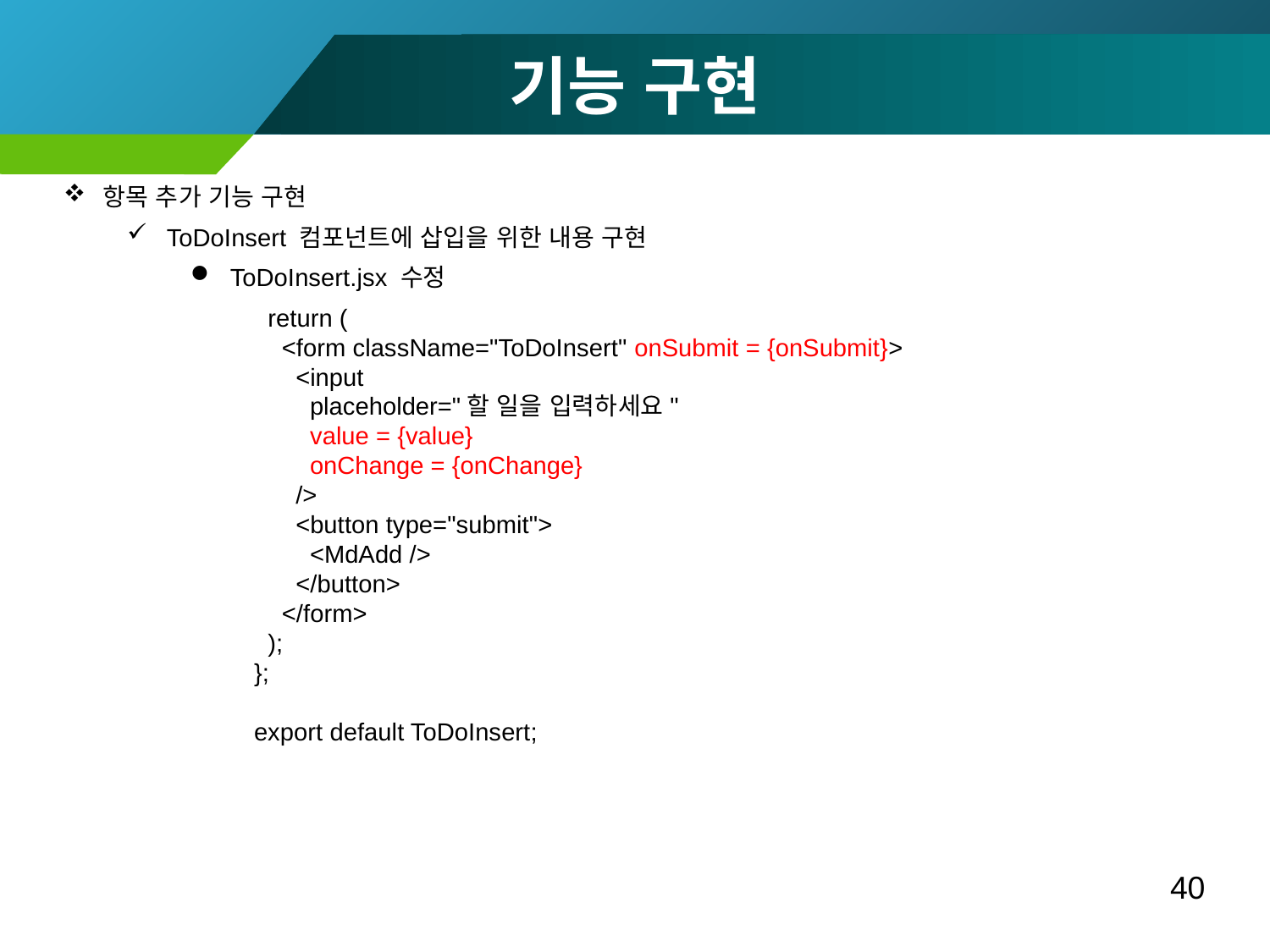

기능 구현
항목 추가 기능 구현
ToDoInsert 컴포넌트에 삽입을 위한 내용 구현
ToDoInsert.jsx 수정
  return (
    <form className="ToDoInsert" onSubmit = {onSubmit}>
      <input
        placeholder="할 일을 입력하세요"
        value = {value}
        onChange = {onChange}
      />
      <button type="submit">
        <MdAdd />
      </button>
    </form>
  );
};

export default ToDoInsert;

40